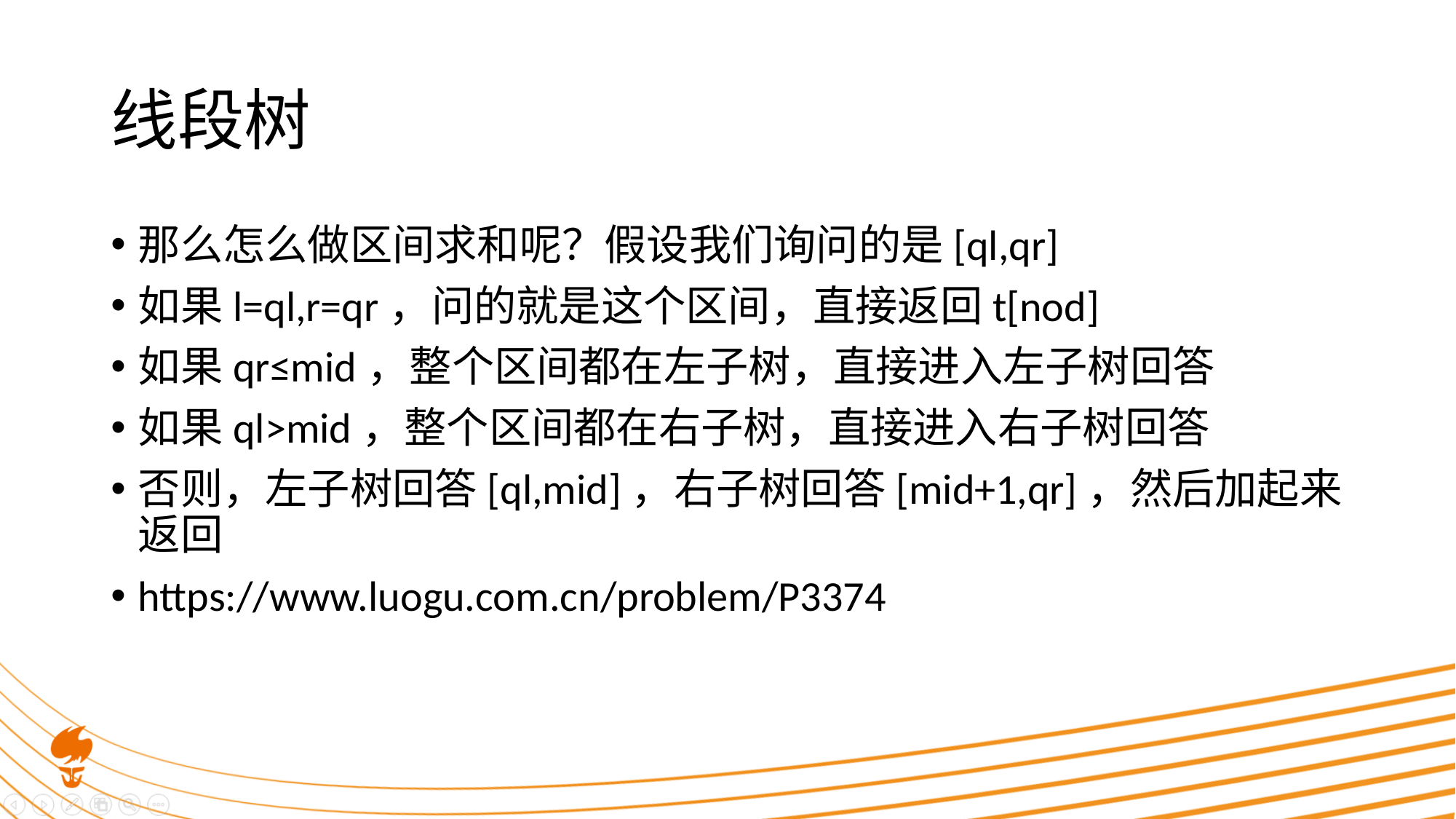

# 线段树
那么怎么做区间求和呢？假设我们询问的是[ql,qr]
如果l=ql,r=qr，问的就是这个区间，直接返回t[nod]
如果qr≤mid，整个区间都在左子树，直接进入左子树回答
如果ql>mid，整个区间都在右子树，直接进入右子树回答
否则，左子树回答[ql,mid]，右子树回答[mid+1,qr]，然后加起来返回
https://www.luogu.com.cn/problem/P3374